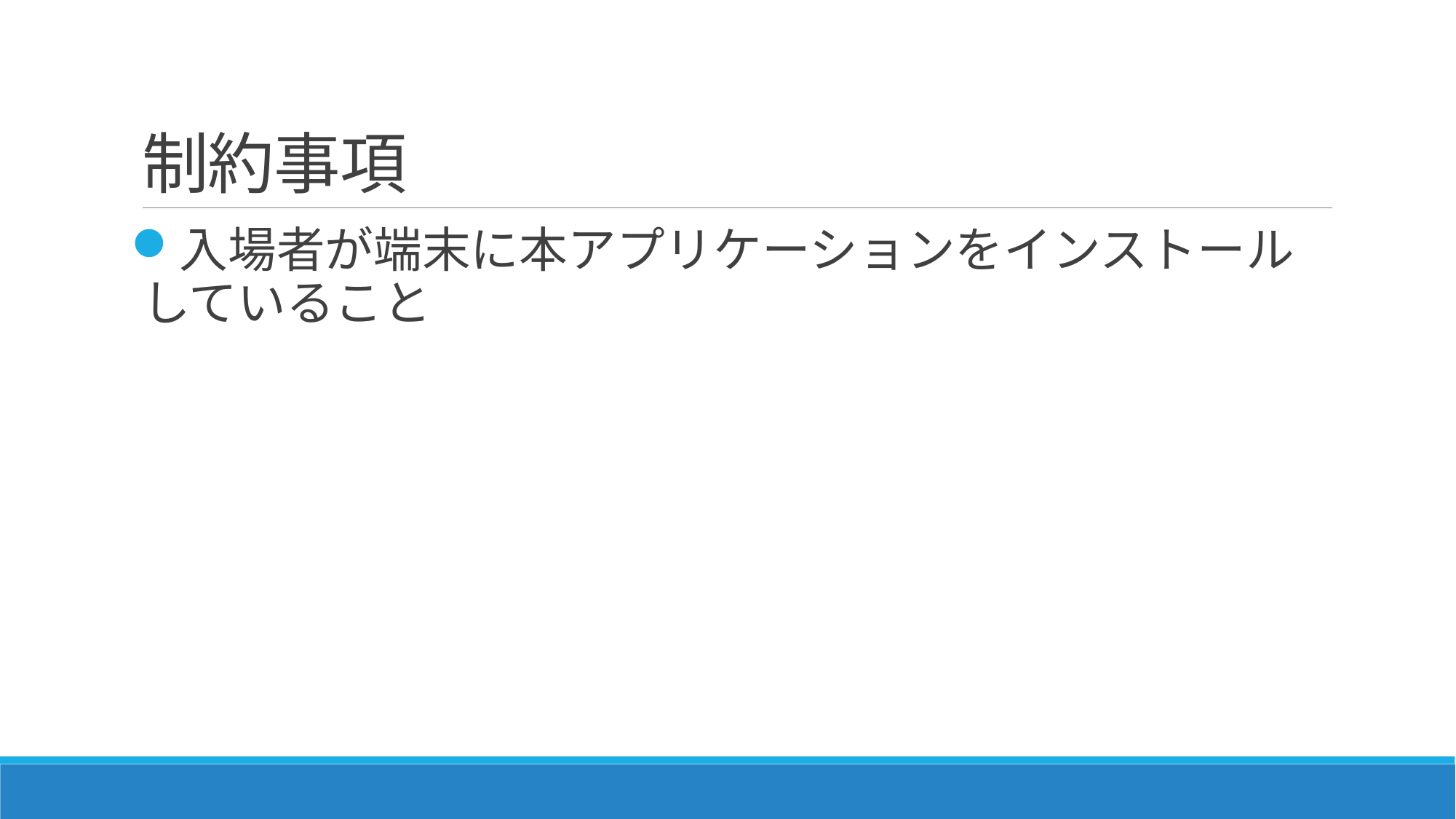

# 制約事項
入場者が端末に本アプリケーションをインストールしていること